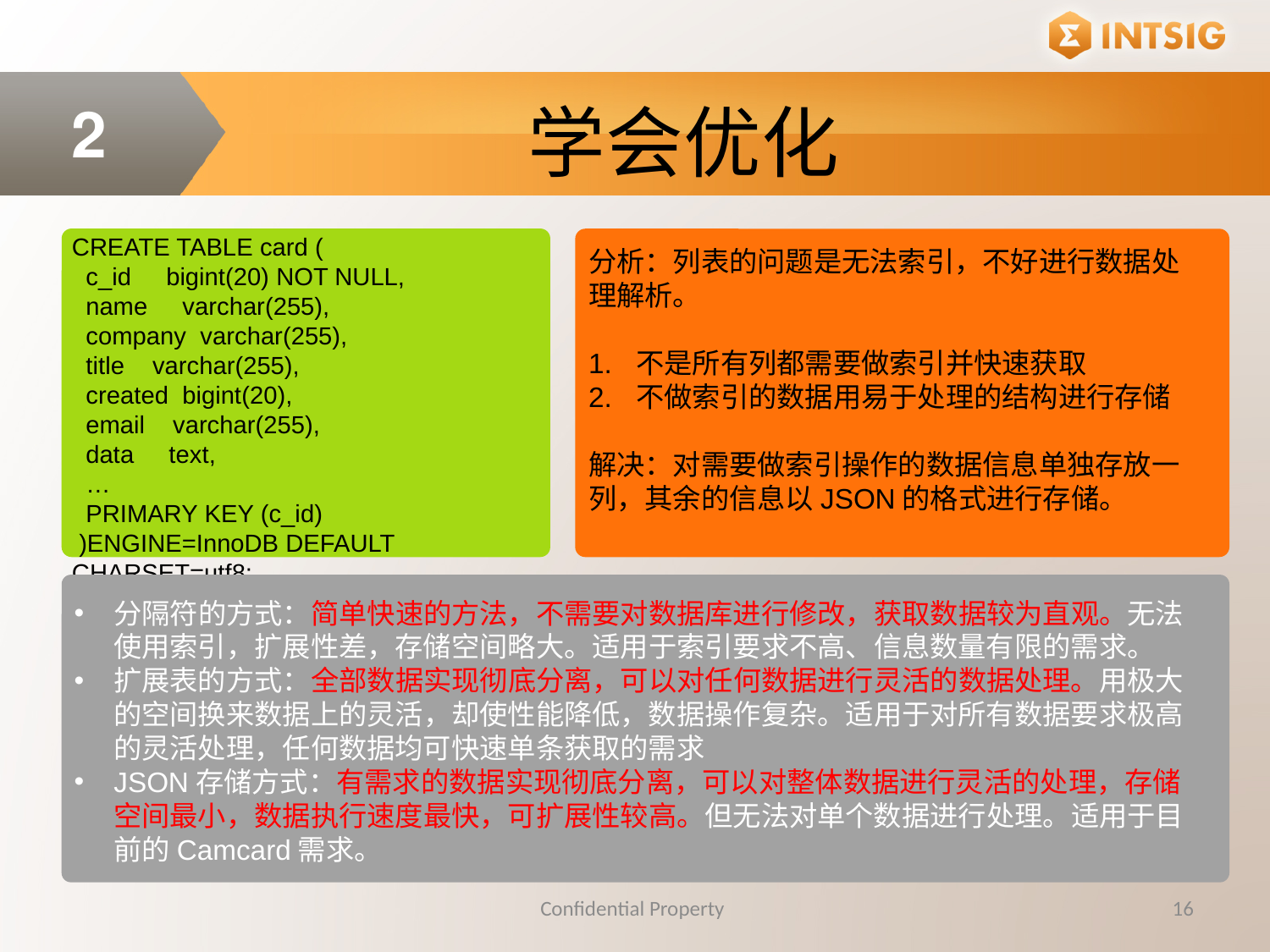

学会优化
2
CREATE TABLE card (
  c_id     bigint(20) NOT NULL,
  name     varchar(255),
  company  varchar(255),
  title    varchar(255),
  created  bigint(20),
  email    varchar(255),
  data     text,
  …
  PRIMARY KEY (c_id)
 )ENGINE=InnoDB DEFAULT CHARSET=utf8;

分析：列表的问题是无法索引，不好进行数据处理解析。

不是所有列都需要做索引并快速获取
不做索引的数据用易于处理的结构进行存储

解决：对需要做索引操作的数据信息单独存放一列，其余的信息以JSON的格式进行存储。

分隔符的方式：简单快速的方法，不需要对数据库进行修改，获取数据较为直观。无法使用索引，扩展性差，存储空间略大。适用于索引要求不高、信息数量有限的需求。
扩展表的方式：全部数据实现彻底分离，可以对任何数据进行灵活的数据处理。用极大的空间换来数据上的灵活，却使性能降低，数据操作复杂。适用于对所有数据要求极高的灵活处理，任何数据均可快速单条获取的需求
JSON存储方式：有需求的数据实现彻底分离，可以对整体数据进行灵活的处理，存储空间最小，数据执行速度最快，可扩展性较高。但无法对单个数据进行处理。适用于目前的Camcard需求。
Confidential Property
16